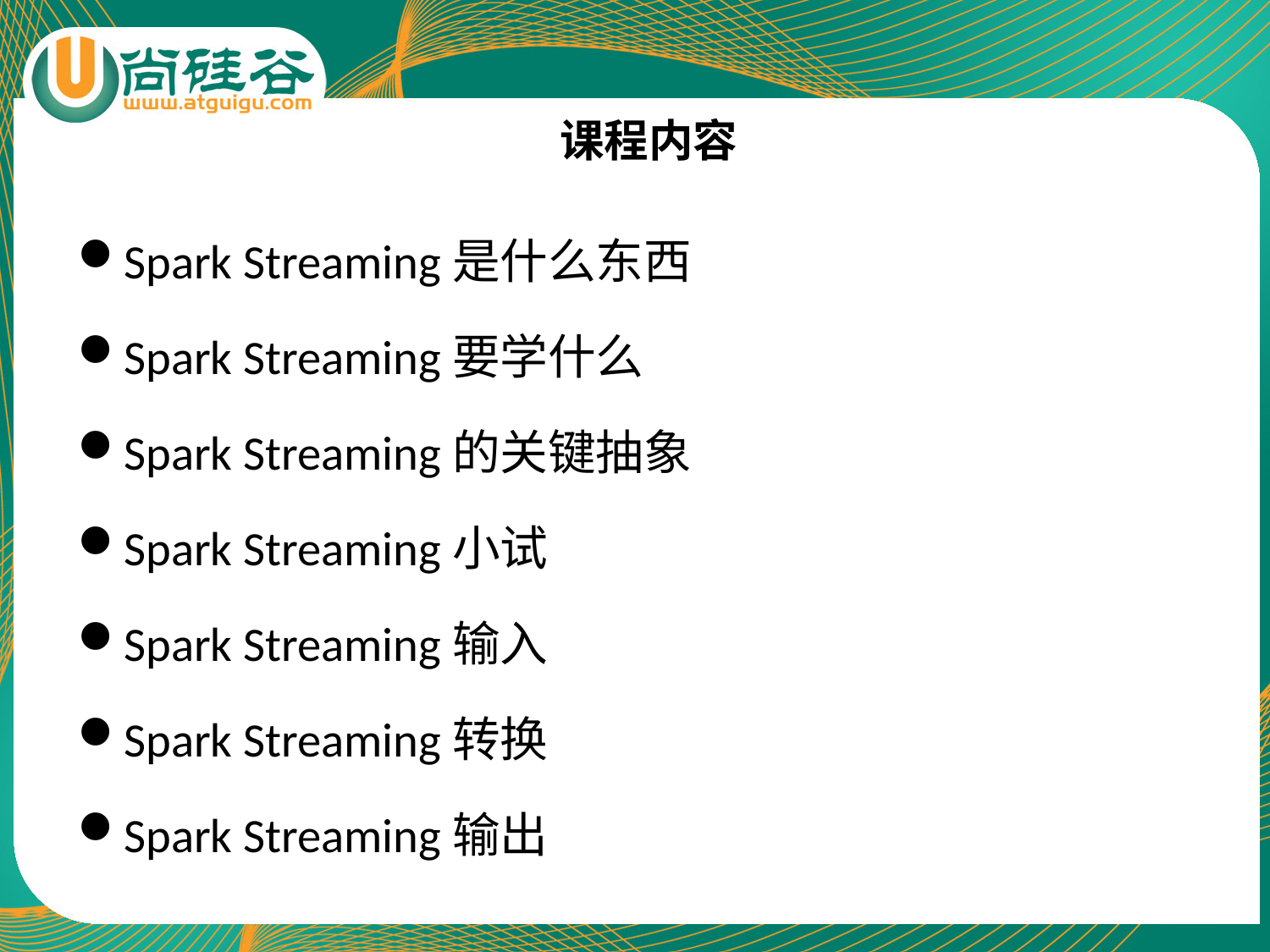

# 课程内容
Spark Streaming是什么东西
Spark Streaming要学什么
Spark Streaming的关键抽象
Spark Streaming小试
Spark Streaming输入
Spark Streaming转换
Spark Streaming输出